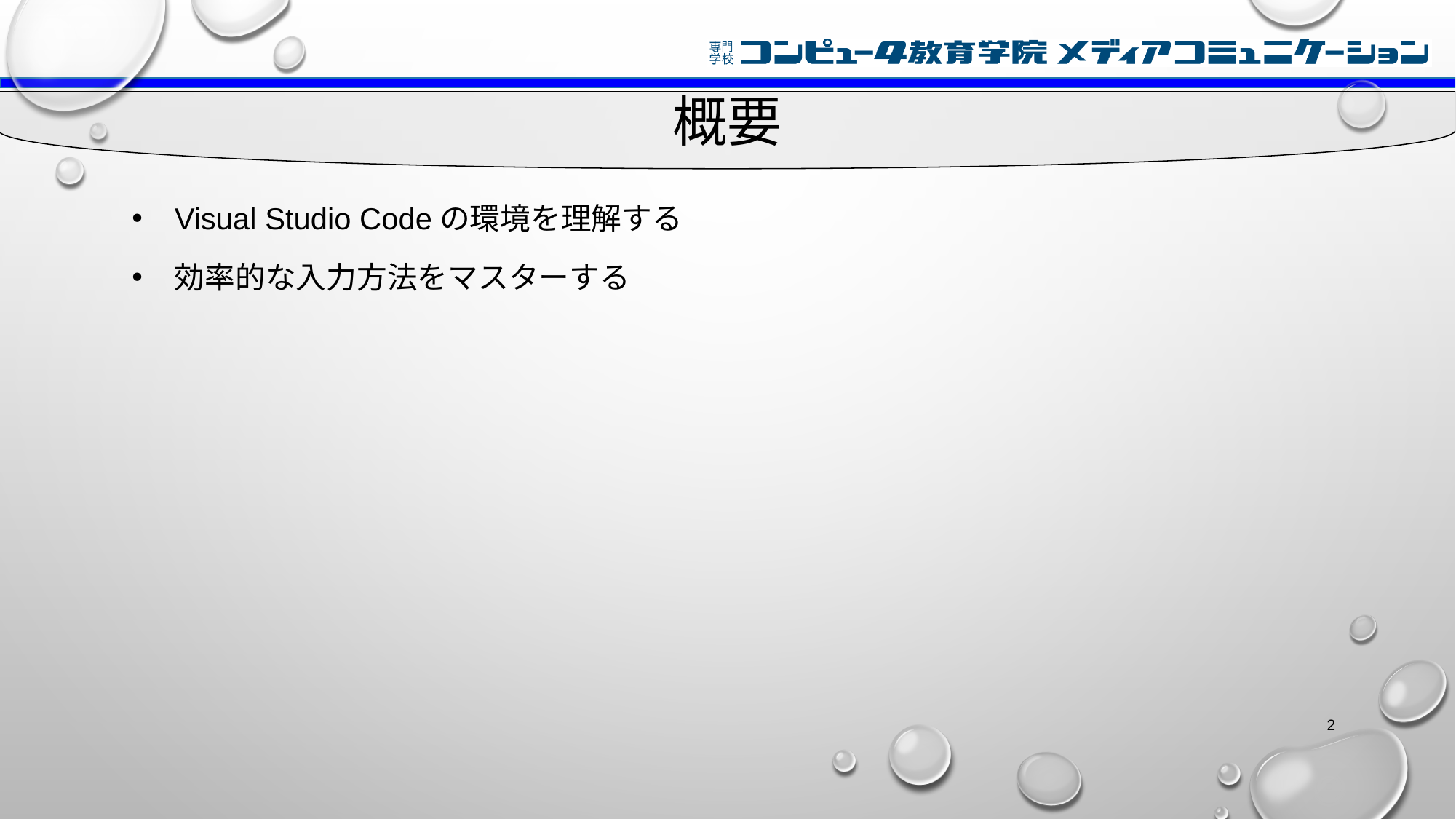

# 概要
Visual Studio Codeの環境を理解する
効率的な入力方法をマスターする

2